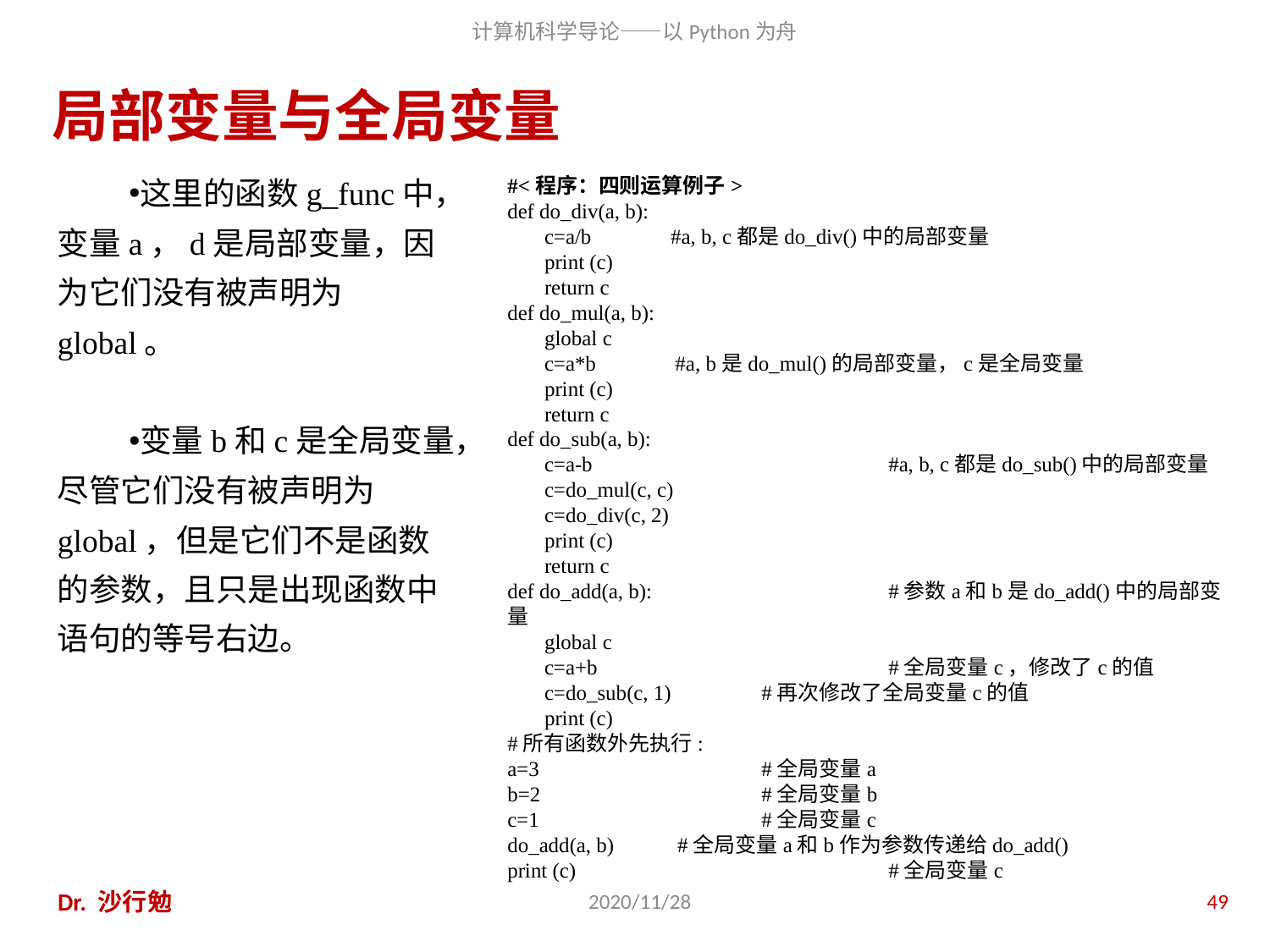

# 局部变量与全局变量
这里的函数g_func中，变量a，d是局部变量，因为它们没有被声明为global。

变量b和c是全局变量，尽管它们没有被声明为global，但是它们不是函数的参数，且只是出现函数中语句的等号右边。

#<程序：四则运算例子>
def do_div(a, b):
       c=a/b               #a, b, c都是do_div()中的局部变量
       print (c)
       return c
def do_mul(a, b):
       global c
       c=a*b               #a, b是do_mul()的局部变量，c是全局变量
       print (c)
       return c
def do_sub(a, b):
       c=a-b           		#a, b, c都是do_sub()中的局部变量
       c=do_mul(c, c)
       c=do_div(c, 2)
       print (c)
       return c
def do_add(a, b):      		#参数a和b是do_add()中的局部变量
       global c
       c=a+b             		#全局变量c，修改了c的值
       c=do_sub(c, 1)      	#再次修改了全局变量c的值
       print (c)
#所有函数外先执行:
a=3                   	#全局变量a
b=2                   	#全局变量b
c=1                   	#全局变量c
do_add(a, b)            #全局变量a和b作为参数传递给do_add()
print (c)     			#全局变量c
Dr. 沙行勉
2020/11/28
49